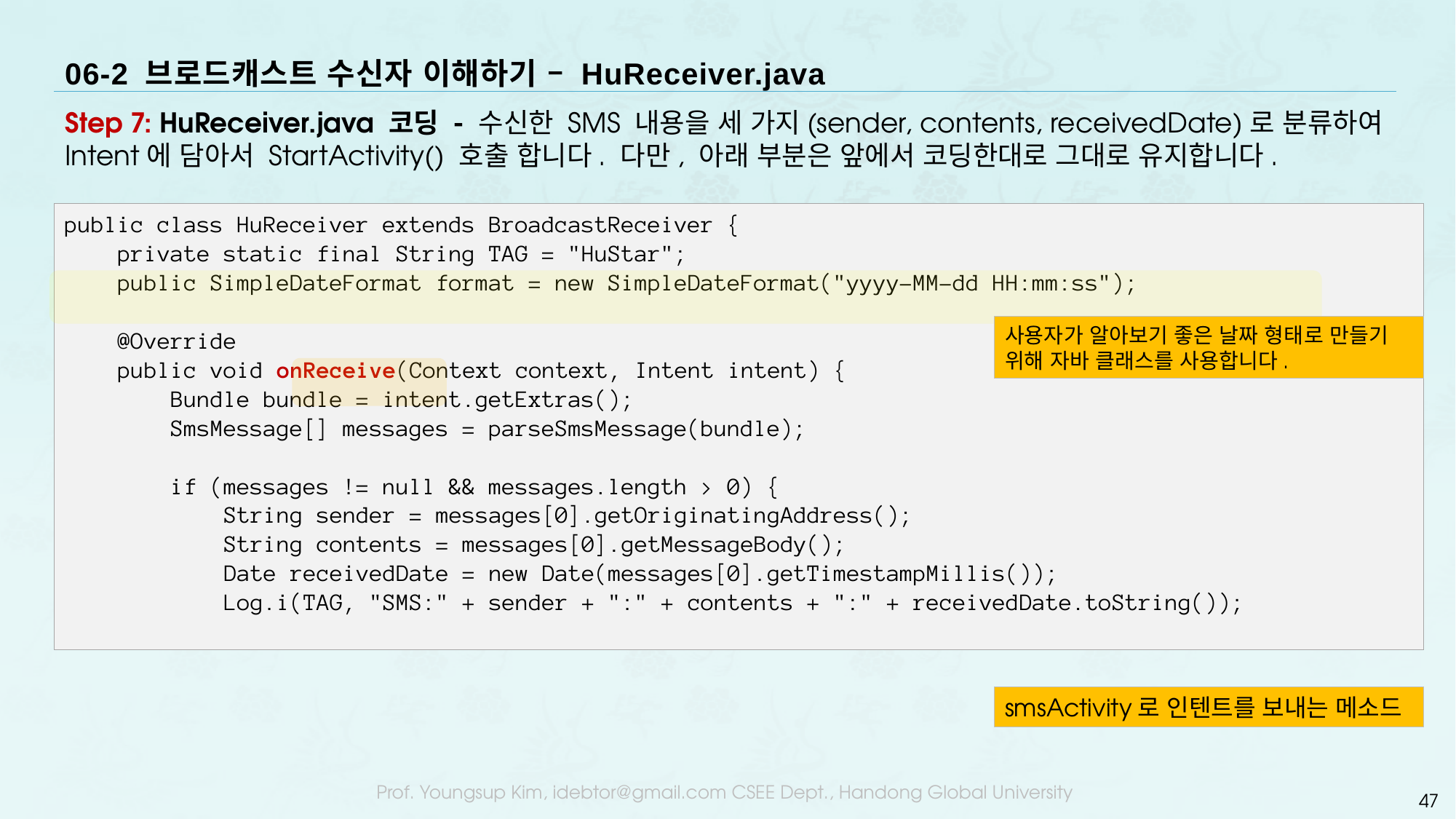

# 06-2 브로드캐스트 수신자 이해하기 – HuReceiver.java
Step 7: HuReceiver.java 코딩 - 수신한 SMS 내용을 세 가지(sender, contents, receivedDate)로 분류하여 Intent에 담아서 StartActivity() 호출 합니다. 다만, 아래 부분은 앞에서 코딩한대로 그대로 유지합니다.

public class HuReceiver extends BroadcastReceiver {
    private static final String TAG = "HuStar";
    public SimpleDateFormat format = new SimpleDateFormat("yyyy-MM-dd HH:mm:ss");

    @Override
    public void onReceive(Context context, Intent intent) {
        Bundle bundle = intent.getExtras();
        SmsMessage[] messages = parseSmsMessage(bundle);

        if (messages != null && messages.length > 0) {
            String sender = messages[0].getOriginatingAddress();
            String contents = messages[0].getMessageBody();
            Date receivedDate = new Date(messages[0].getTimestampMillis());
            Log.i(TAG, "SMS:" + sender + ":" + contents + ":" + receivedDate.toString());

사용자가 알아보기 좋은 날짜 형태로 만들기 위해 자바 클래스를 사용합니다.

smsActivity로 인텐트를 보내는 메소드
47